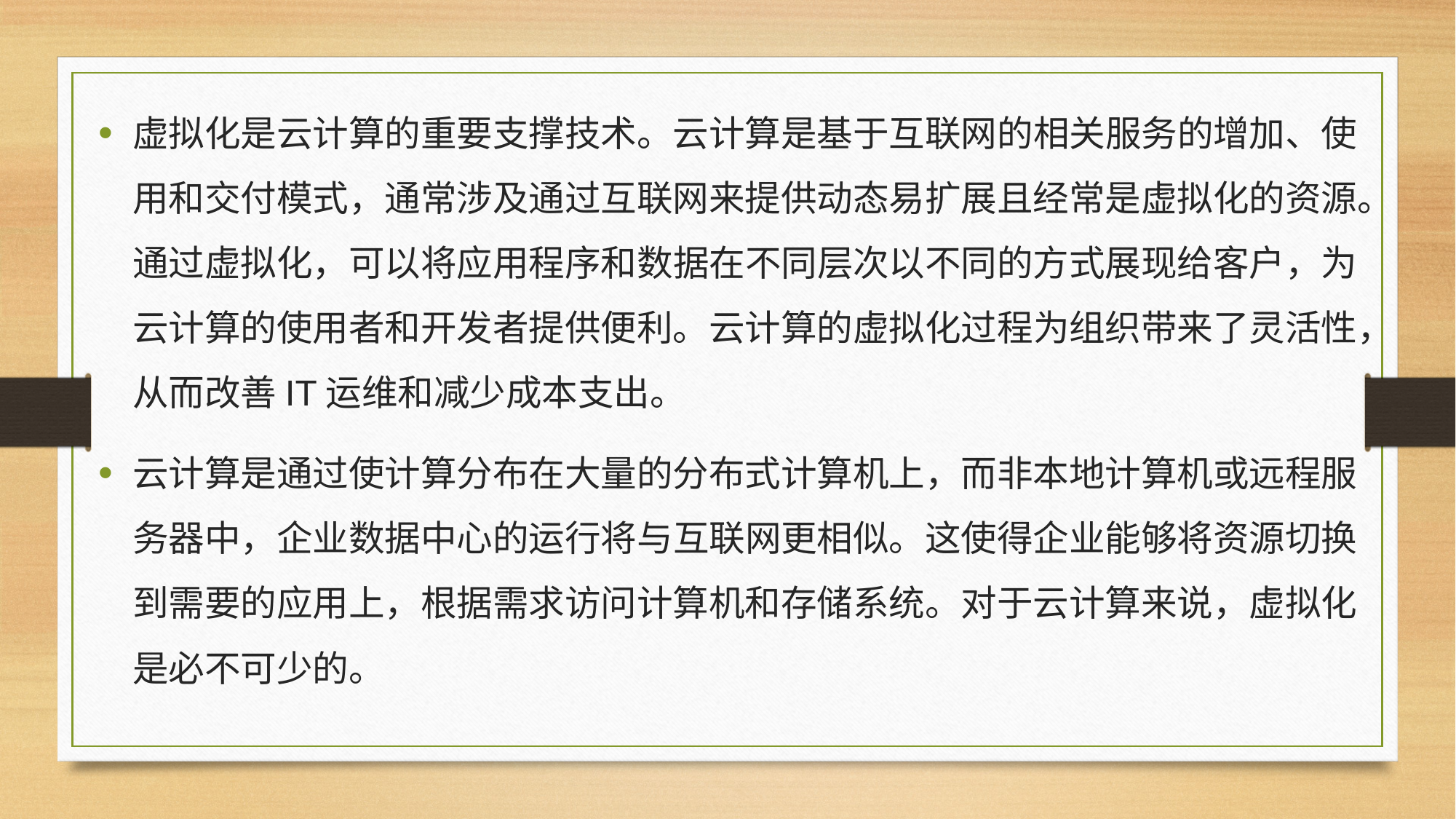

虚拟化是云计算的重要支撑技术。云计算是基于互联网的相关服务的增加、使用和交付模式，通常涉及通过互联网来提供动态易扩展且经常是虚拟化的资源。通过虚拟化，可以将应用程序和数据在不同层次以不同的方式展现给客户，为云计算的使用者和开发者提供便利。云计算的虚拟化过程为组织带来了灵活性，从而改善IT运维和减少成本支出。
云计算是通过使计算分布在大量的分布式计算机上，而非本地计算机或远程服务器中，企业数据中心的运行将与互联网更相似。这使得企业能够将资源切换到需要的应用上，根据需求访问计算机和存储系统。对于云计算来说，虚拟化是必不可少的。